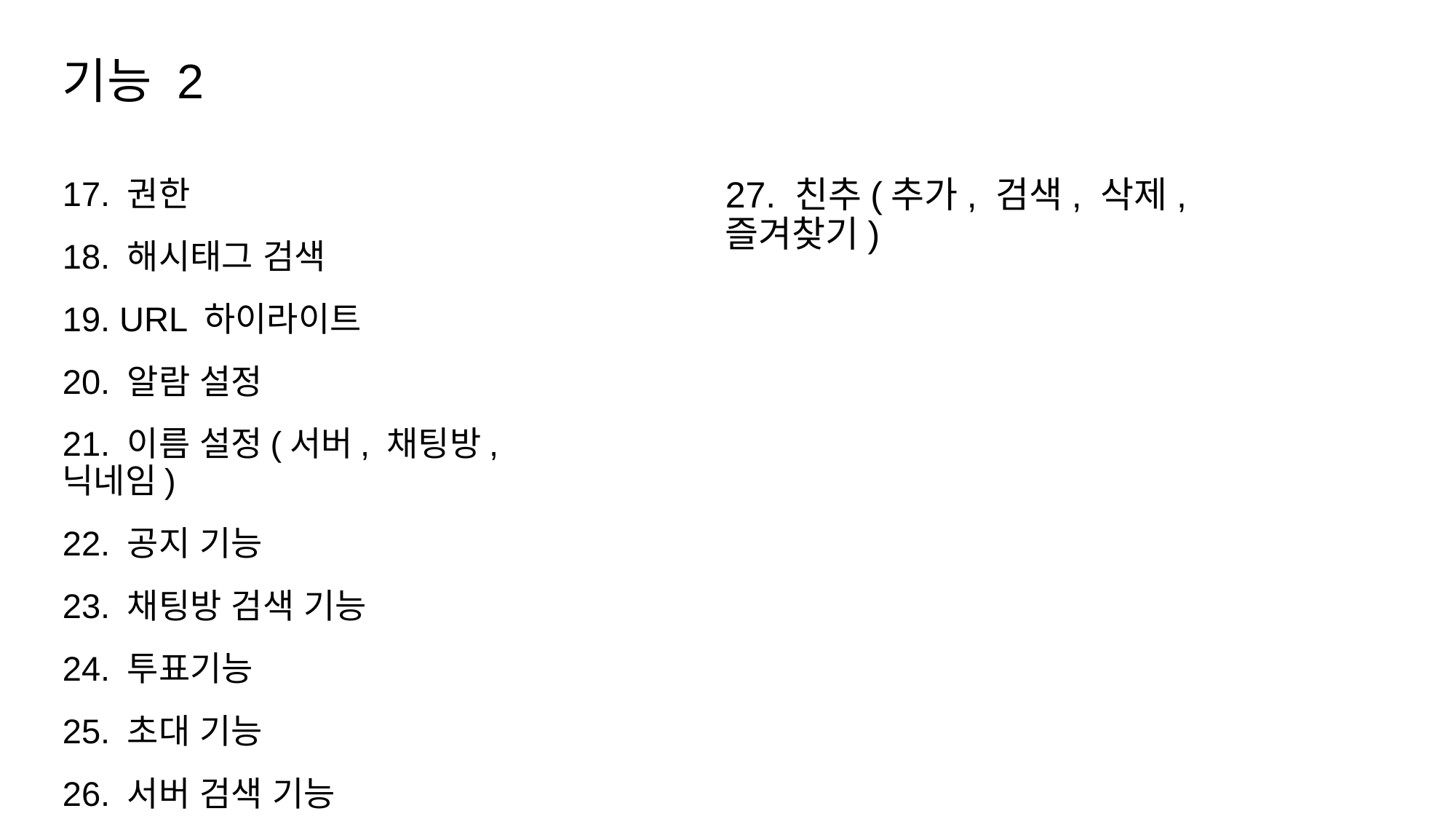

# 기능 2
27. 친추(추가, 검색, 삭제, 즐겨찾기)

17. 권한
18. 해시태그 검색
19. URL 하이라이트
20. 알람 설정
21. 이름 설정(서버, 채팅방, 닉네임)
22. 공지 기능
23. 채팅방 검색 기능
24. 투표기능
25. 초대 기능
26. 서버 검색 기능